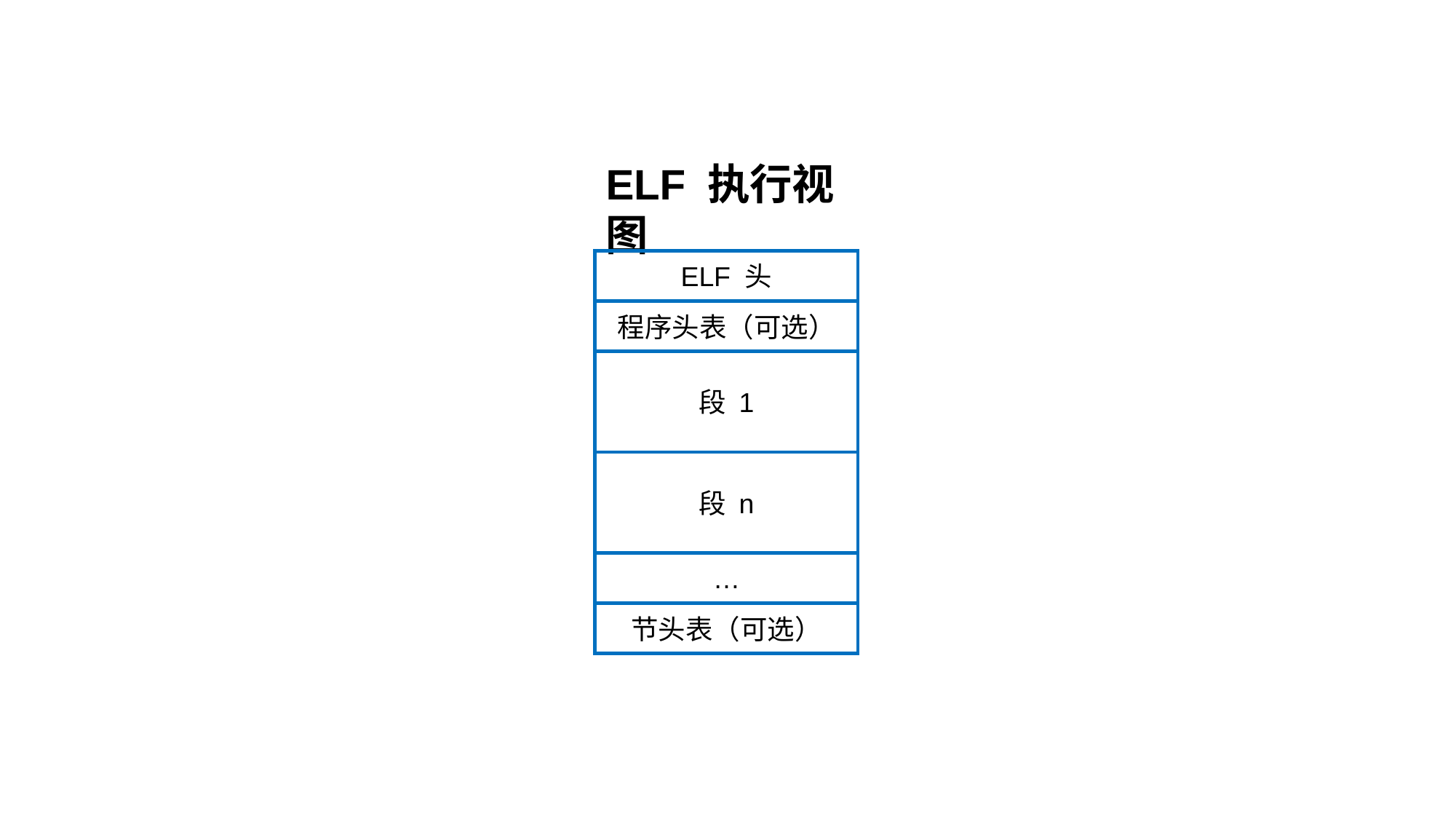

ELF 执行视图
ELF 头
程序头表（可选）
段 1
段 n
…
节头表（可选）